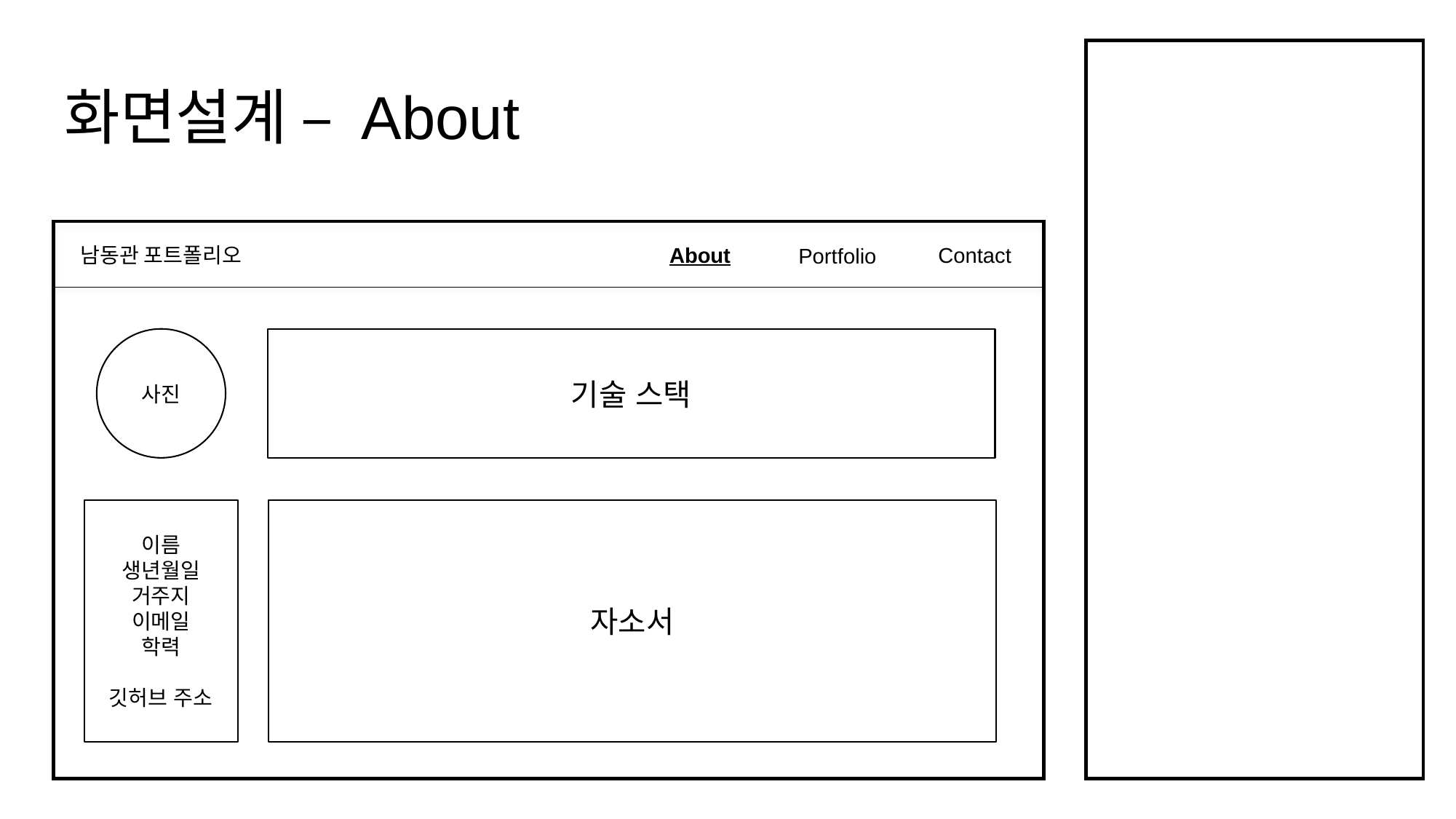

# 화면설계 – About

남동관 포트폴리오

About
Contact
Portfolio
사진
기술 스택
이름
생년월일
거주지
이메일
학력

깃허브 주소
자소서